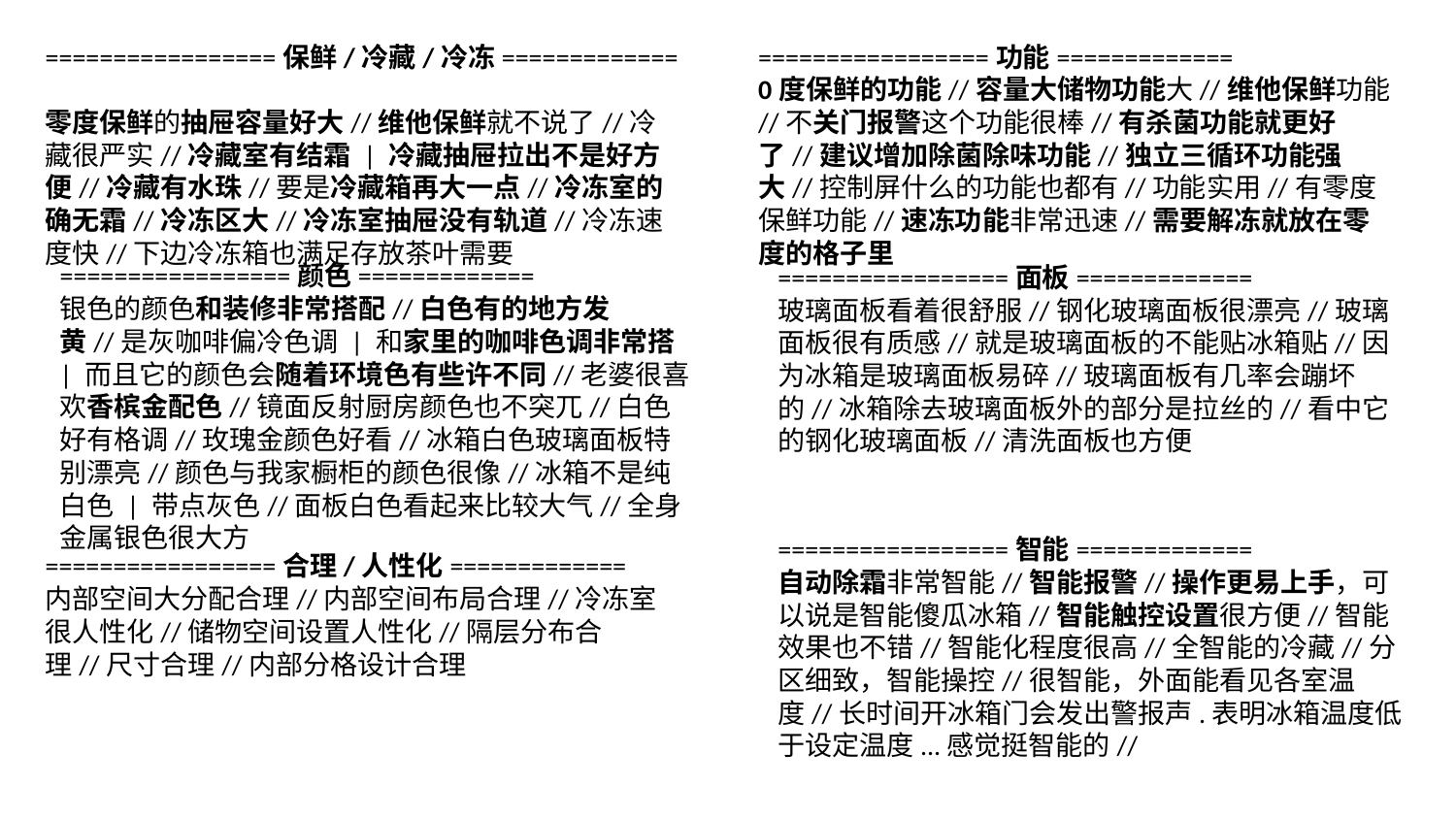

=================保鲜/冷藏/冷冻=============
零度保鲜的抽屉容量好大//维他保鲜就不说了//冷藏很严实//冷藏室有结霜 | 冷藏抽屉拉出不是好方便//冷藏有水珠//要是冷藏箱再大一点//冷冻室的确无霜//冷冻区大//冷冻室抽屉没有轨道//冷冻速度快//下边冷冻箱也满足存放茶叶需要
=================功能=============
0度保鲜的功能//容量大储物功能大//维他保鲜功能//不关门报警这个功能很棒//有杀菌功能就更好了//建议增加除菌除味功能//独立三循环功能强大//控制屏什么的功能也都有//功能实用//有零度保鲜功能//速冻功能非常迅速//需要解冻就放在零度的格子里
=================颜色=============
银色的颜色和装修非常搭配//白色有的地方发黄//是灰咖啡偏冷色调 | 和家里的咖啡色调非常搭 | 而且它的颜色会随着环境色有些许不同//老婆很喜欢香槟金配色//镜面反射厨房颜色也不突兀//白色好有格调//玫瑰金颜色好看//冰箱白色玻璃面板特别漂亮//颜色与我家橱柜的颜色很像//冰箱不是纯白色 | 带点灰色//面板白色看起来比较大气//全身金属银色很大方
=================面板=============
玻璃面板看着很舒服//钢化玻璃面板很漂亮//玻璃面板很有质感//就是玻璃面板的不能贴冰箱贴//因为冰箱是玻璃面板易碎//玻璃面板有几率会蹦坏的//冰箱除去玻璃面板外的部分是拉丝的//看中它的钢化玻璃面板//清洗面板也方便
=================智能=============
自动除霜非常智能//智能报警//操作更易上手，可以说是智能傻瓜冰箱//智能触控设置很方便//智能效果也不错//智能化程度很高//全智能的冷藏//分区细致，智能操控//很智能，外面能看见各室温度//长时间开冰箱门会发出警报声.表明冰箱温度低于设定温度...感觉挺智能的//
=================合理/人性化=============
内部空间大分配合理//内部空间布局合理//冷冻室很人性化//储物空间设置人性化//隔层分布合理//尺寸合理//内部分格设计合理